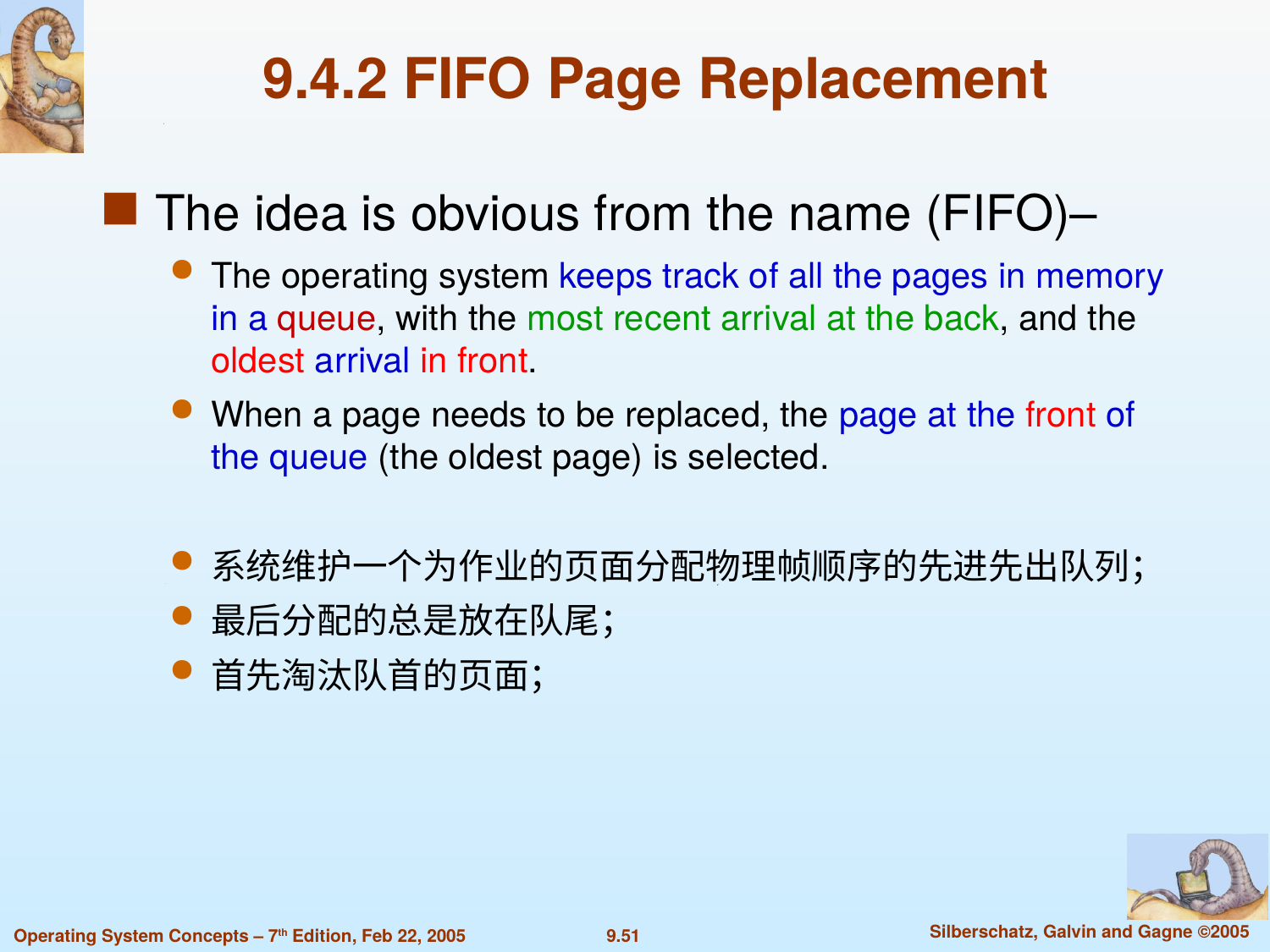

9.4.2 FIFO Page Replacement

The idea is obvious from the name (FIFO)–
The operating system keeps track of all the pages in memory in a queue, with the most recent arrival at the back, and the oldest arrival in front.
When a page needs to be replaced, the page at the front of the queue (the oldest page) is selected.

系统维护一个为作业的页面分配物理帧顺序的先进先出队列；
最后分配的总是放在队尾；
首先淘汰队首的页面；